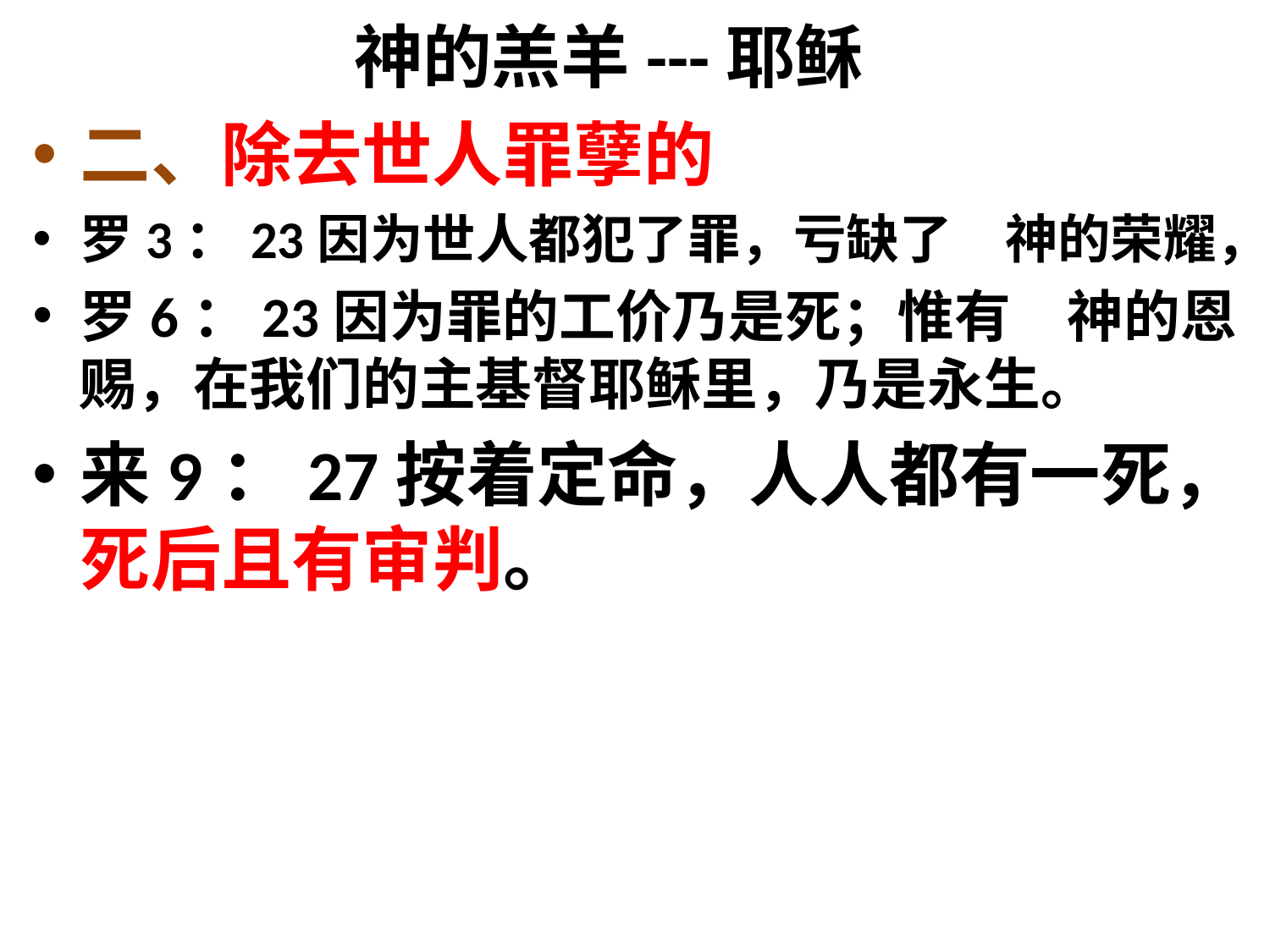

# 神的羔羊---耶稣
二、除去世人罪孽的
罗3：23因为世人都犯了罪，亏缺了　神的荣耀，
罗6：23因为罪的工价乃是死；惟有　神的恩赐，在我们的主基督耶稣里，乃是永生。
来9：27按着定命，人人都有一死，死后且有审判。